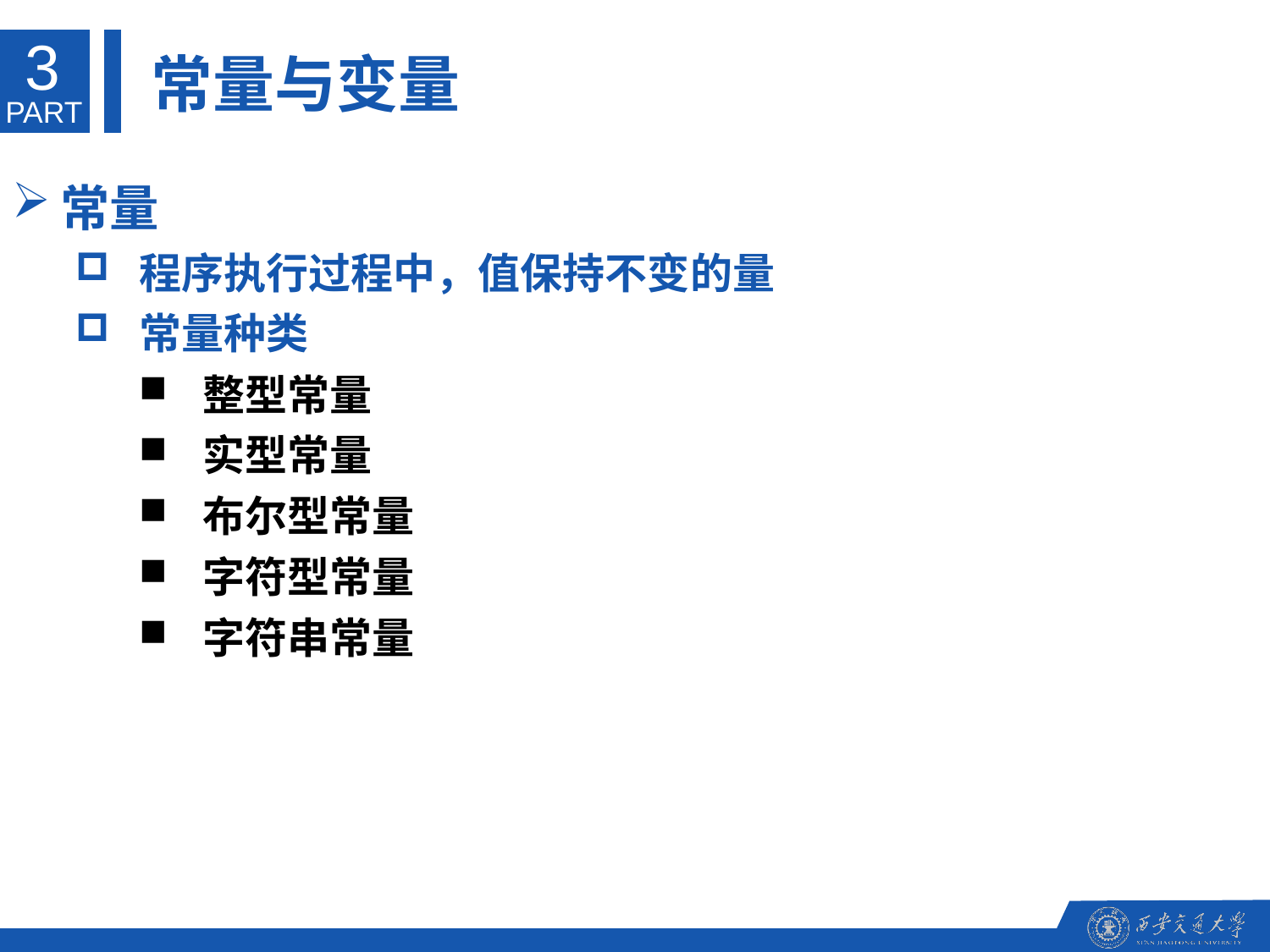

3
常量与变量
PART
常量
程序执行过程中，值保持不变的量
常量种类
整型常量
实型常量
布尔型常量
字符型常量
字符串常量